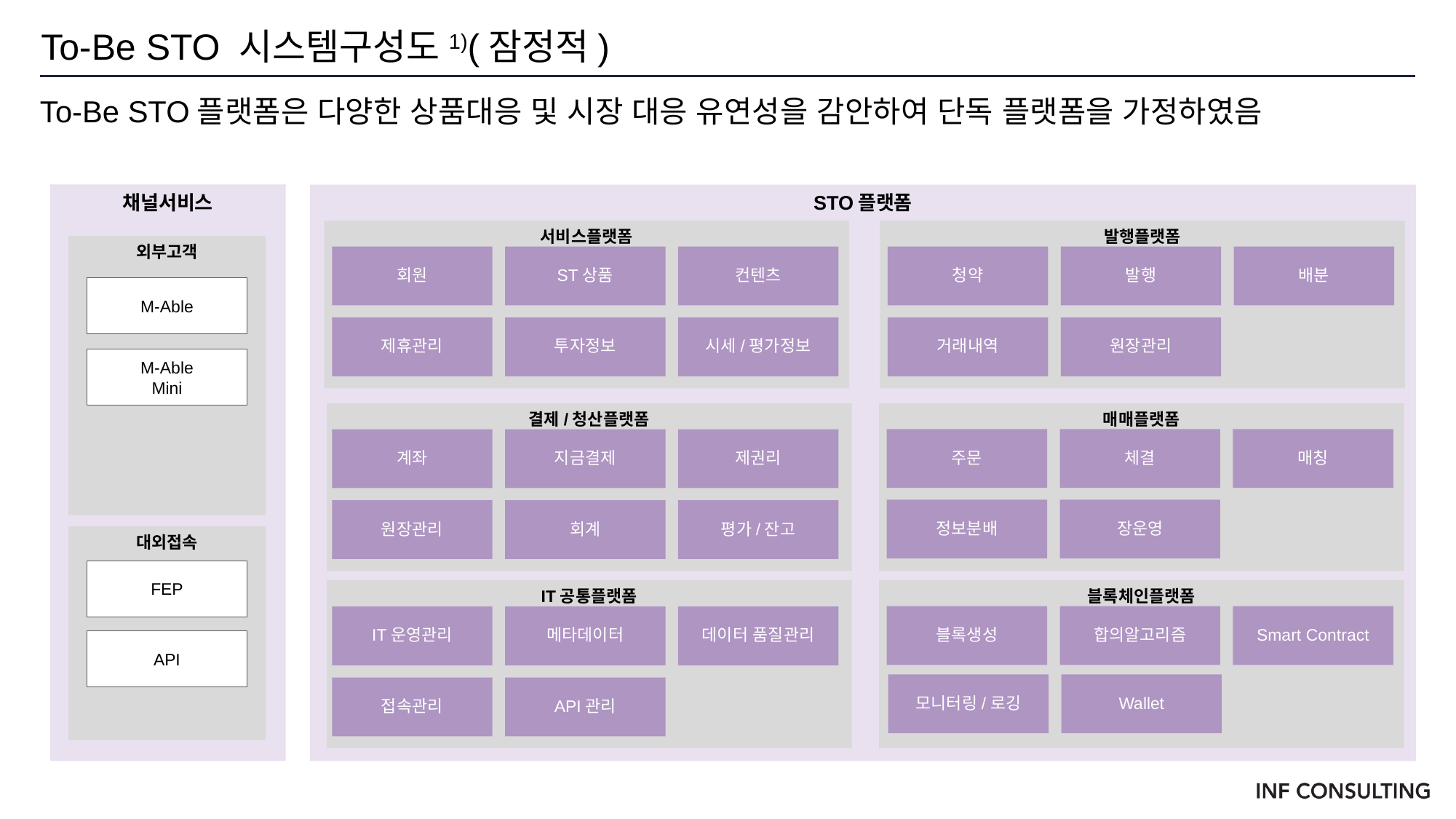

# To-Be STO 시스템구성도1)(잠정적)
To-Be STO플랫폼은 다양한 상품대응 및 시장 대응 유연성을 감안하여 단독 플랫폼을 가정하였음
채널서비스
STO플랫폼
서비스플랫폼
발행플랫폼
회원
ST상품
컨텐츠
청약
발행
배분
제휴관리
투자정보
시세/평가정보
거래내역
원장관리
결제/청산플랫폼
매매플랫폼
주문
체결
매칭
계좌
지금결제
제권리
정보분배
장운영
원장관리
회계
평가/잔고
IT공통플랫폼
블록체인플랫폼
블록생성
합의알고리즘
Smart Contract
IT운영관리
메타데이터
데이터 품질관리
모니터링/로깅
Wallet
접속관리
API관리
외부고객
M-Able
M-Able
Mini
대외접속
FEP
API